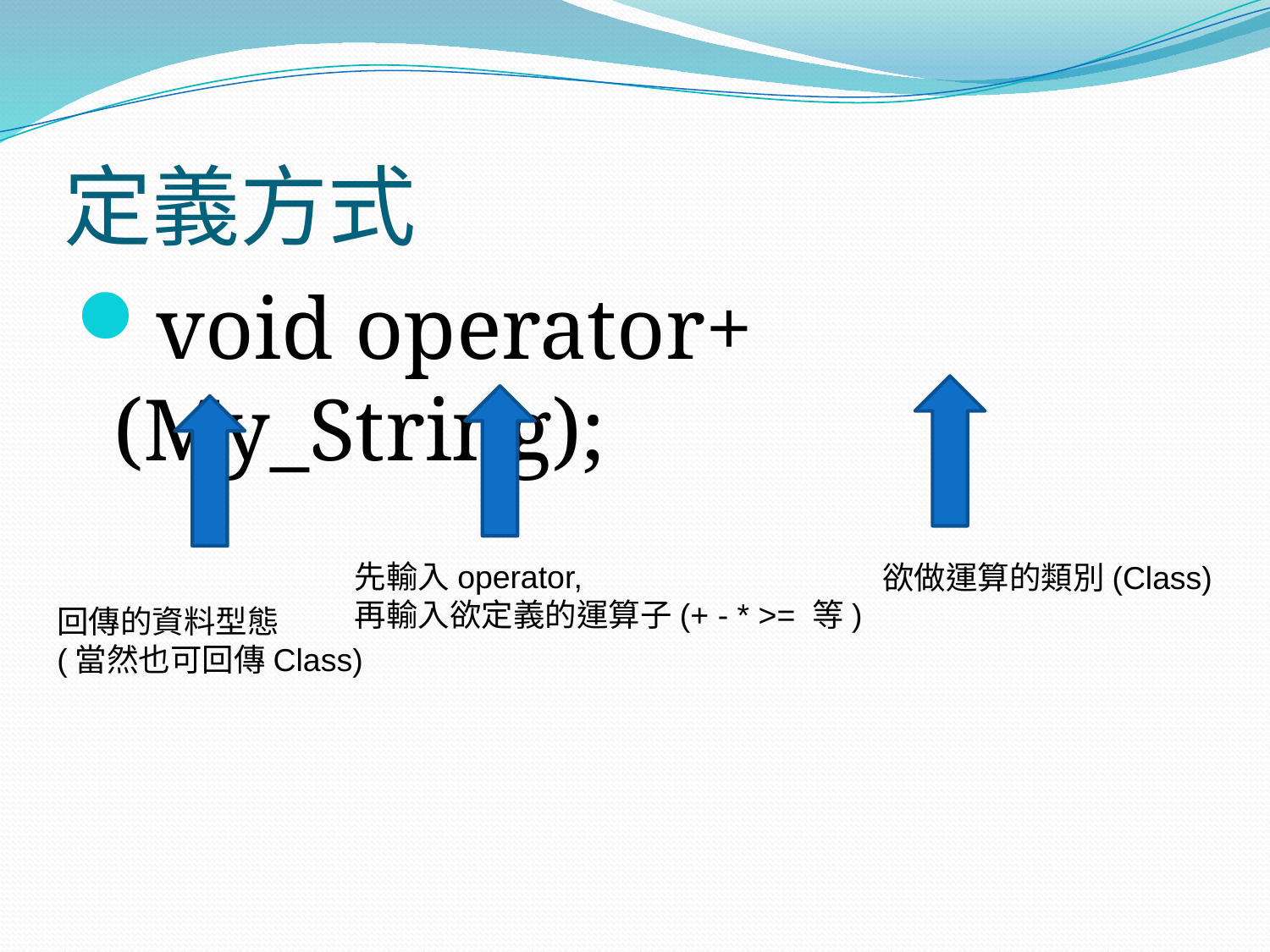

# 定義方式
void operator+(My_String);

先輸入operator,
再輸入欲定義的運算子(+ - * >= 等)
欲做運算的類別(Class)
回傳的資料型態
(當然也可回傳Class)